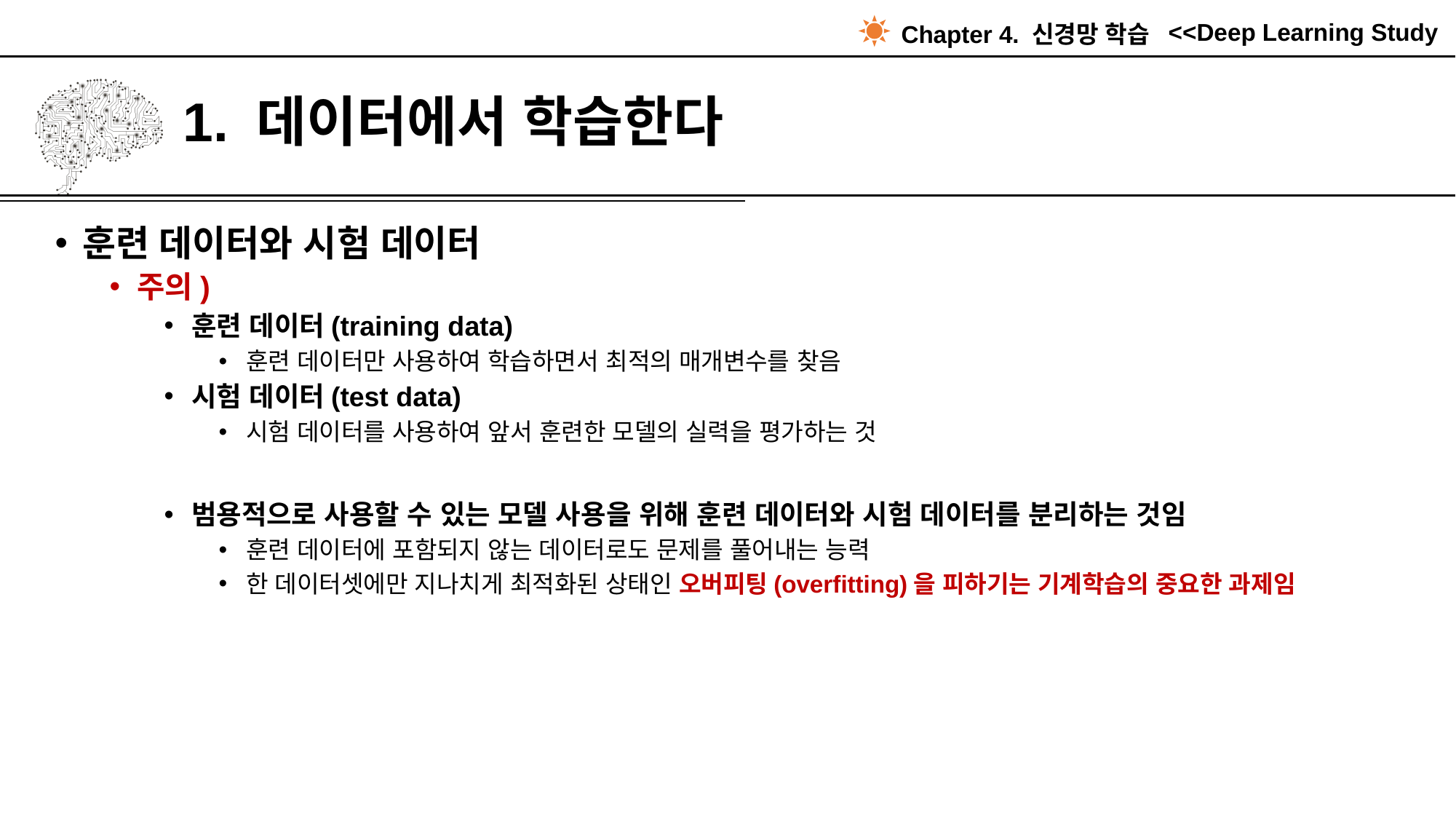

Chapter 4. 신경망 학습

# 1. 데이터에서 학습한다
훈련 데이터와 시험 데이터
주의)
훈련 데이터(training data)
훈련 데이터만 사용하여 학습하면서 최적의 매개변수를 찾음
시험 데이터(test data)
시험 데이터를 사용하여 앞서 훈련한 모델의 실력을 평가하는 것

범용적으로 사용할 수 있는 모델 사용을 위해 훈련 데이터와 시험 데이터를 분리하는 것임
훈련 데이터에 포함되지 않는 데이터로도 문제를 풀어내는 능력
한 데이터셋에만 지나치게 최적화된 상태인 오버피팅(overfitting)을 피하기는 기계학습의 중요한 과제임